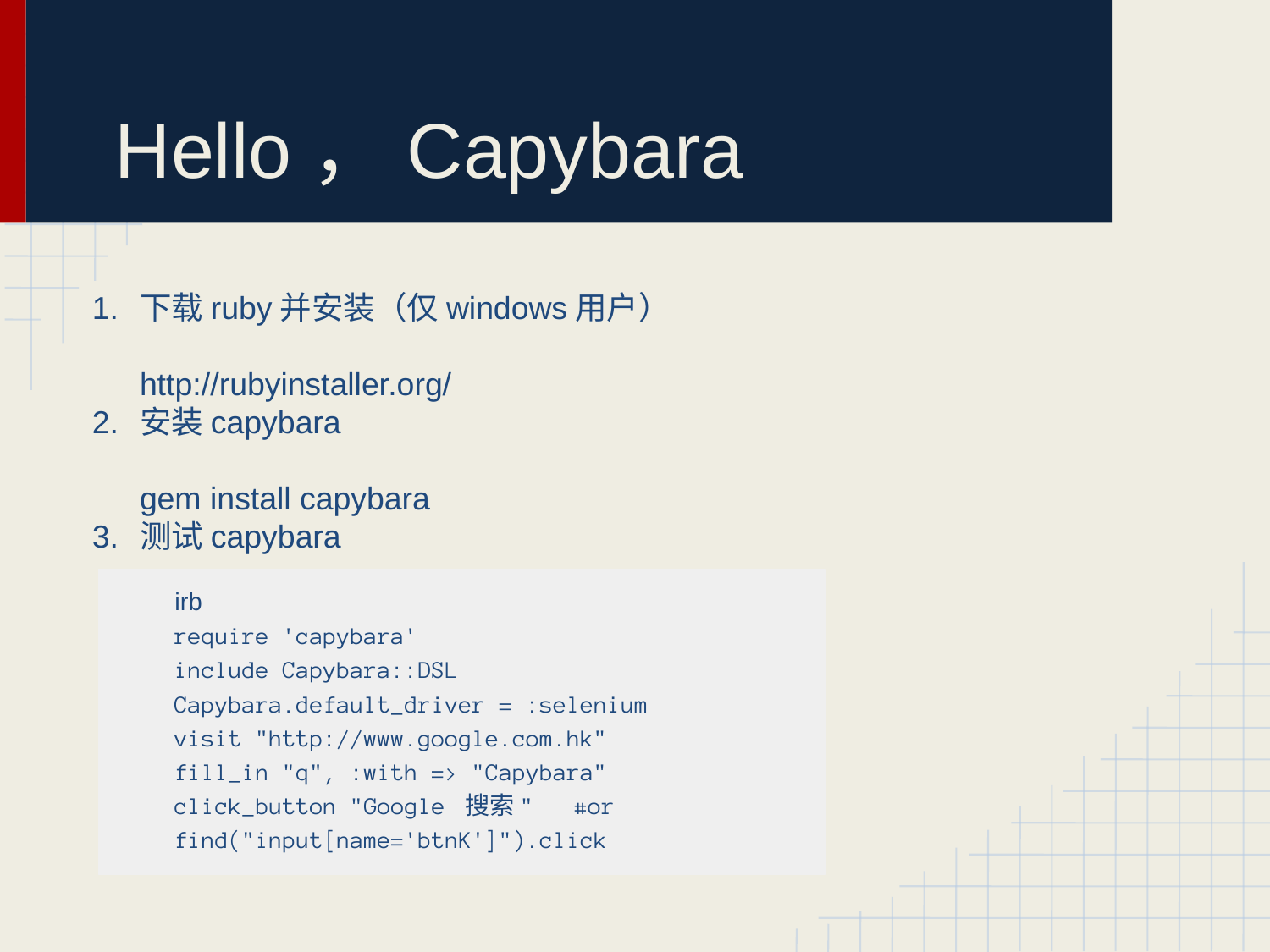

# Hello，Capybara

下载ruby并安装（仅windows用户）
http://rubyinstaller.org/
安装capybara
gem install capybara
测试capybara

irb
require 'capybara'
include Capybara::DSL
Capybara.default_driver = :selenium
visit "http://www.google.com.hk"
fill_in "q", :with => "Capybara"
click_button "Google 搜索"   #or find("input[name='btnK']").click